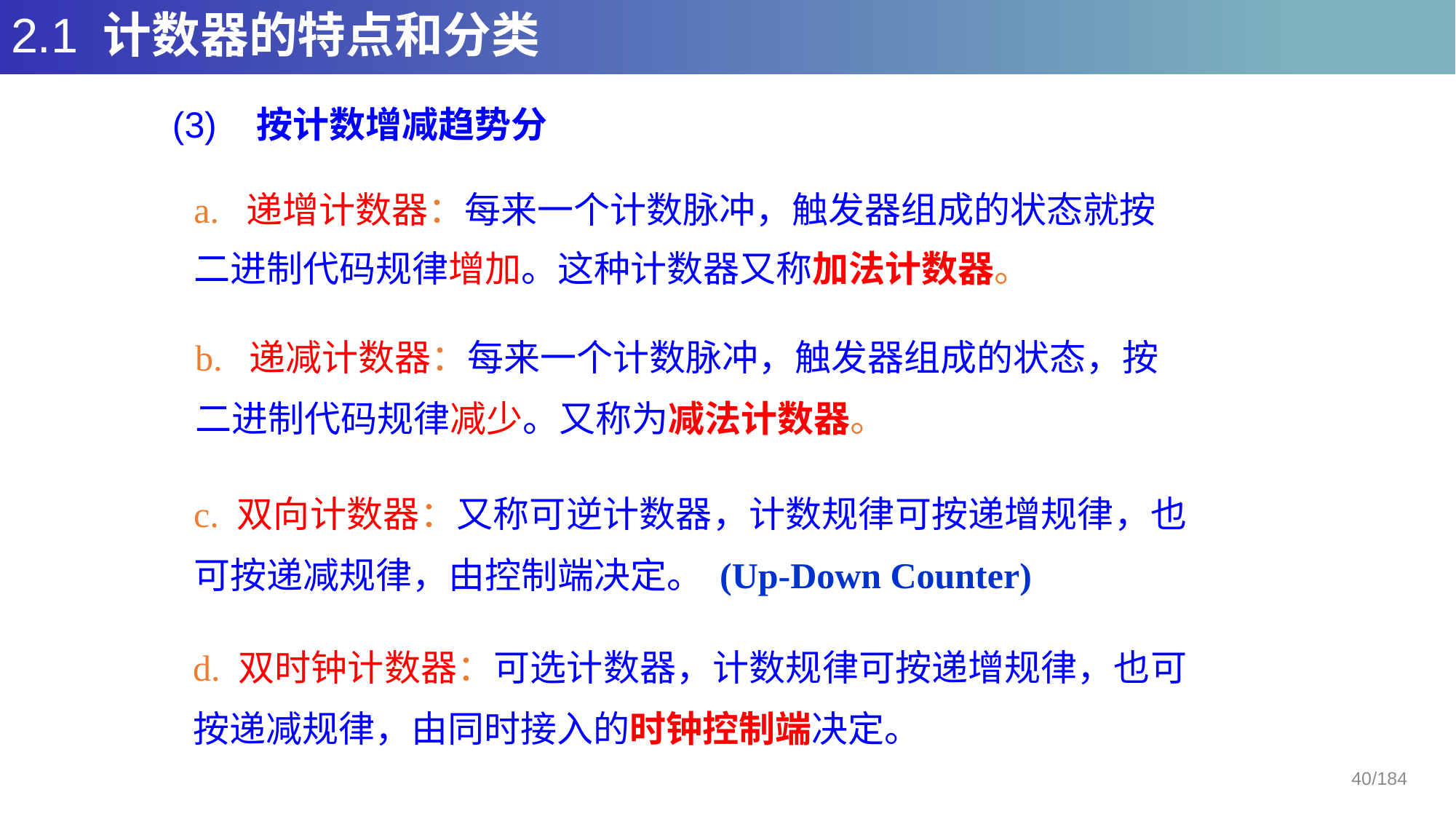

# 2.1 计数器的特点和分类
(3)   按计数增减趋势分
a.  递增计数器：每来一个计数脉冲，触发器组成的状态就按二进制代码规律增加。这种计数器又称加法计数器。
b.  递减计数器：每来一个计数脉冲，触发器组成的状态，按二进制代码规律减少。又称为减法计数器。
c. 双向计数器：又称可逆计数器，计数规律可按递增规律，也可按递减规律，由控制端决定。 (Up-Down Counter)
d. 双时钟计数器：可选计数器，计数规律可按递增规律，也可按递减规律，由同时接入的时钟控制端决定。
40/184